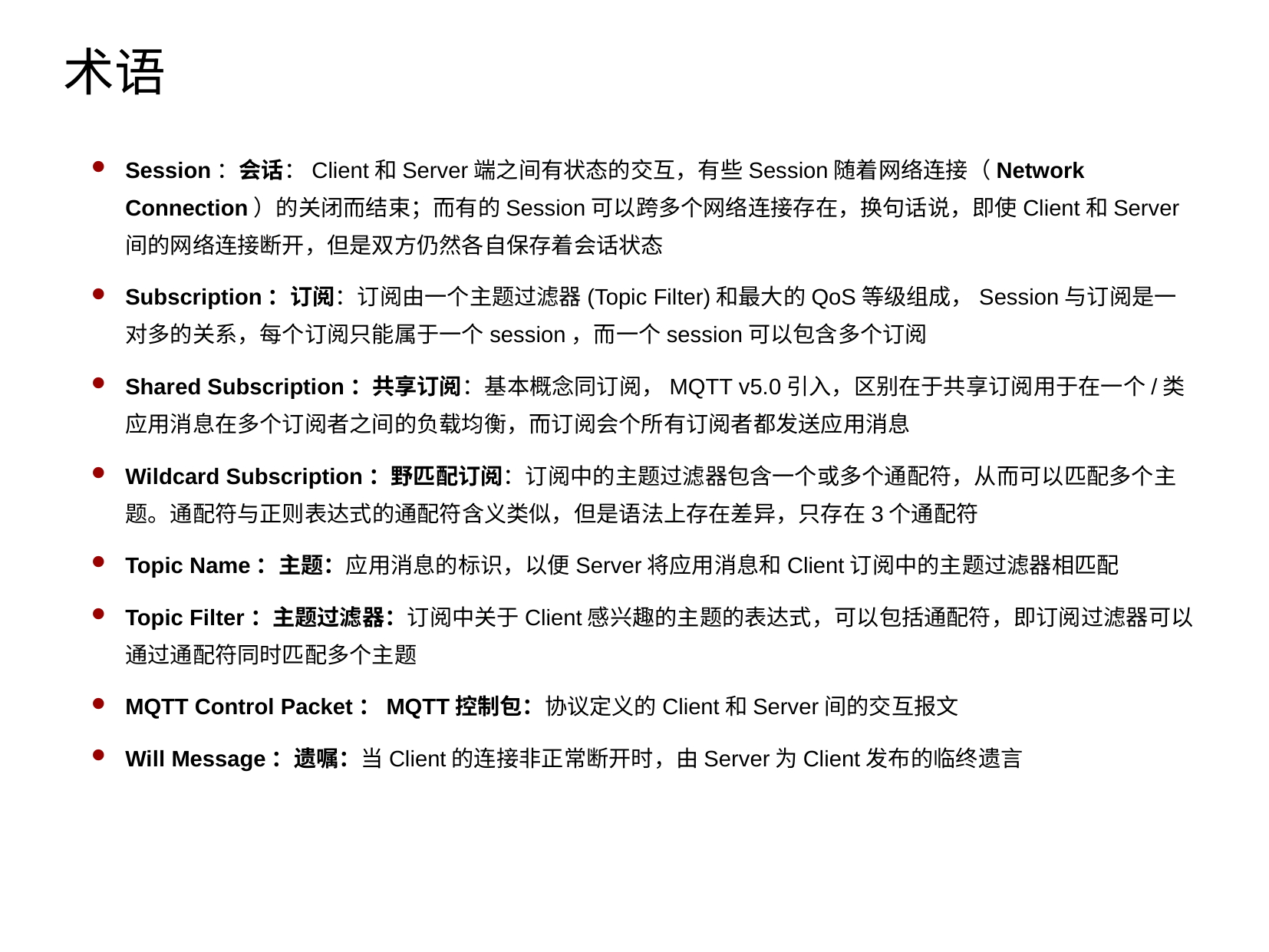

术语
Session：会话：Client和Server端之间有状态的交互，有些Session随着网络连接（Network Connection）的关闭而结束；而有的Session可以跨多个网络连接存在，换句话说，即使Client和Server间的网络连接断开，但是双方仍然各自保存着会话状态
Subscription：订阅：订阅由一个主题过滤器(Topic Filter)和最大的QoS等级组成，Session与订阅是一对多的关系，每个订阅只能属于一个session，而一个session可以包含多个订阅
Shared Subscription：共享订阅：基本概念同订阅，MQTT v5.0引入，区别在于共享订阅用于在一个/类应用消息在多个订阅者之间的负载均衡，而订阅会个所有订阅者都发送应用消息
Wildcard Subscription：野匹配订阅：订阅中的主题过滤器包含一个或多个通配符，从而可以匹配多个主题。通配符与正则表达式的通配符含义类似，但是语法上存在差异，只存在3个通配符
Topic Name：主题：应用消息的标识，以便Server将应用消息和Client订阅中的主题过滤器相匹配
Topic Filter：主题过滤器：订阅中关于Client感兴趣的主题的表达式，可以包括通配符，即订阅过滤器可以通过通配符同时匹配多个主题
MQTT Control Packet：MQTT控制包：协议定义的Client和Server间的交互报文
Will Message：遗嘱：当Client的连接非正常断开时，由Server为Client发布的临终遗言